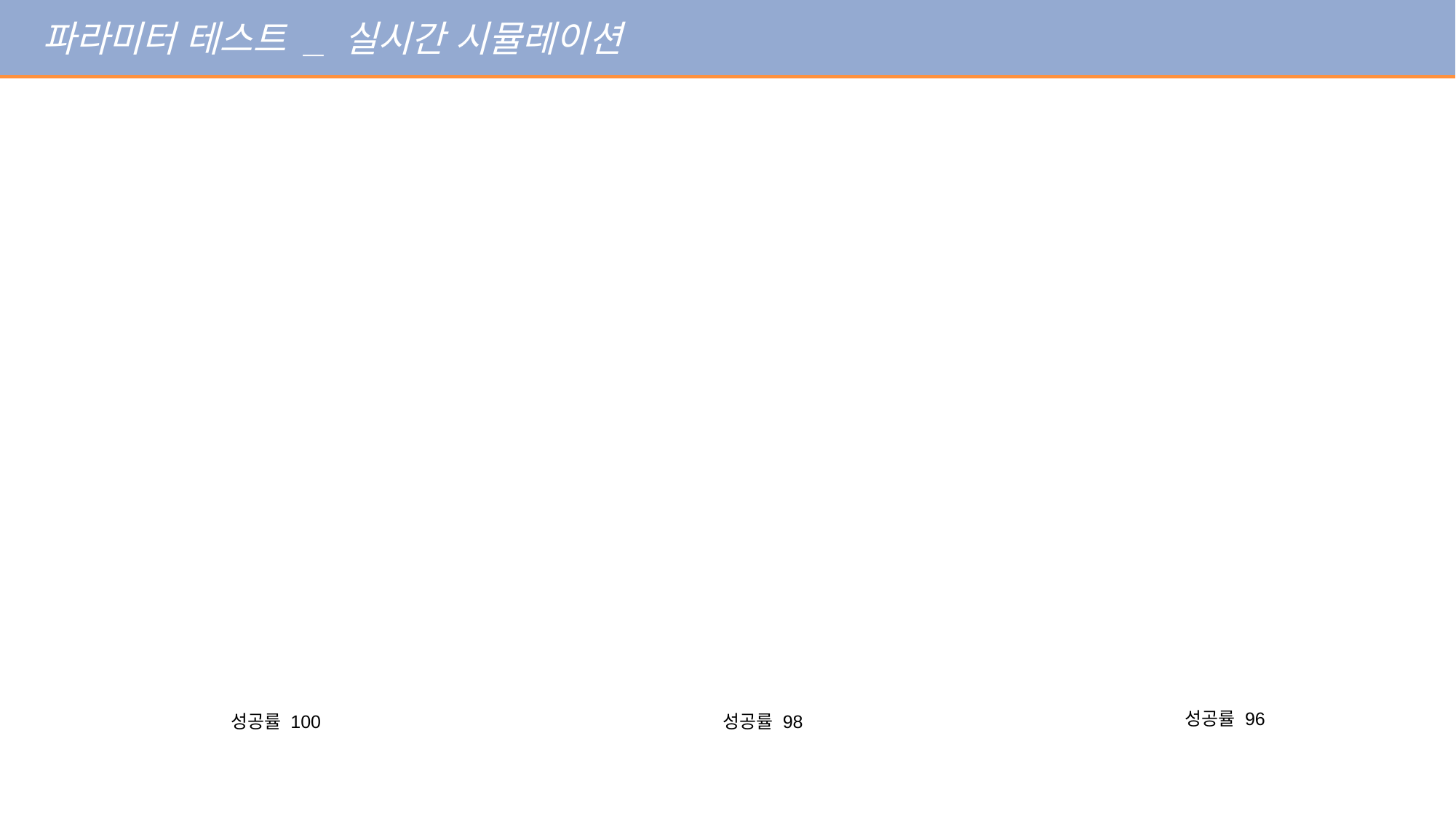

파라미터 테스트 _ 실시간 시뮬레이션
성공률 96
성공률 98
성공률 100